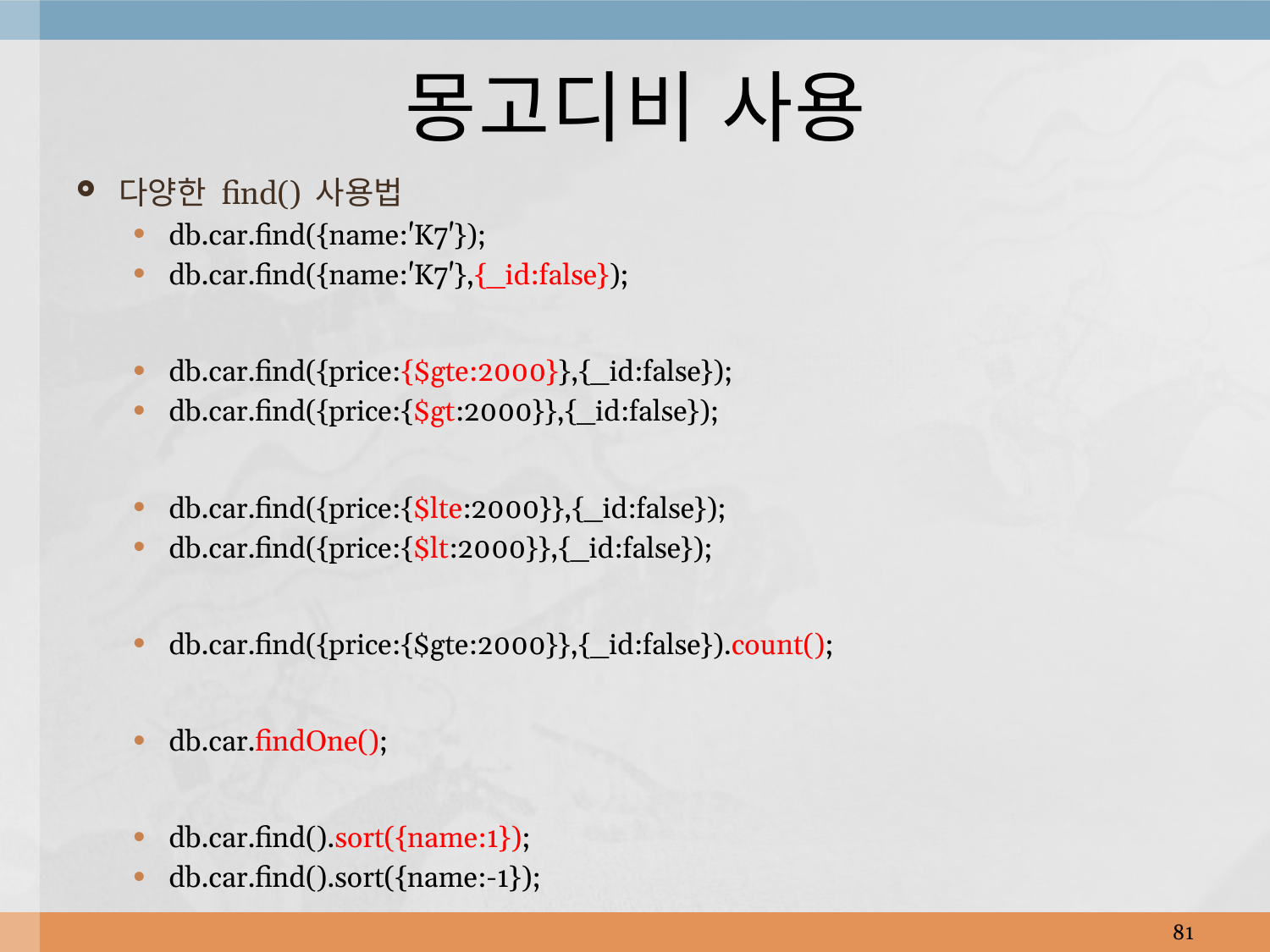

# 몽고디비 사용
다양한 find() 사용법
db.car.find({name:'K7'});
db.car.find({name:'K7'},{_id:false});

db.car.find({price:{$gte:2000}},{_id:false});
db.car.find({price:{$gt:2000}},{_id:false});

db.car.find({price:{$lte:2000}},{_id:false});
db.car.find({price:{$lt:2000}},{_id:false});

db.car.find({price:{$gte:2000}},{_id:false}).count();

db.car.findOne();

db.car.find().sort({name:1});
db.car.find().sort({name:-1});
81